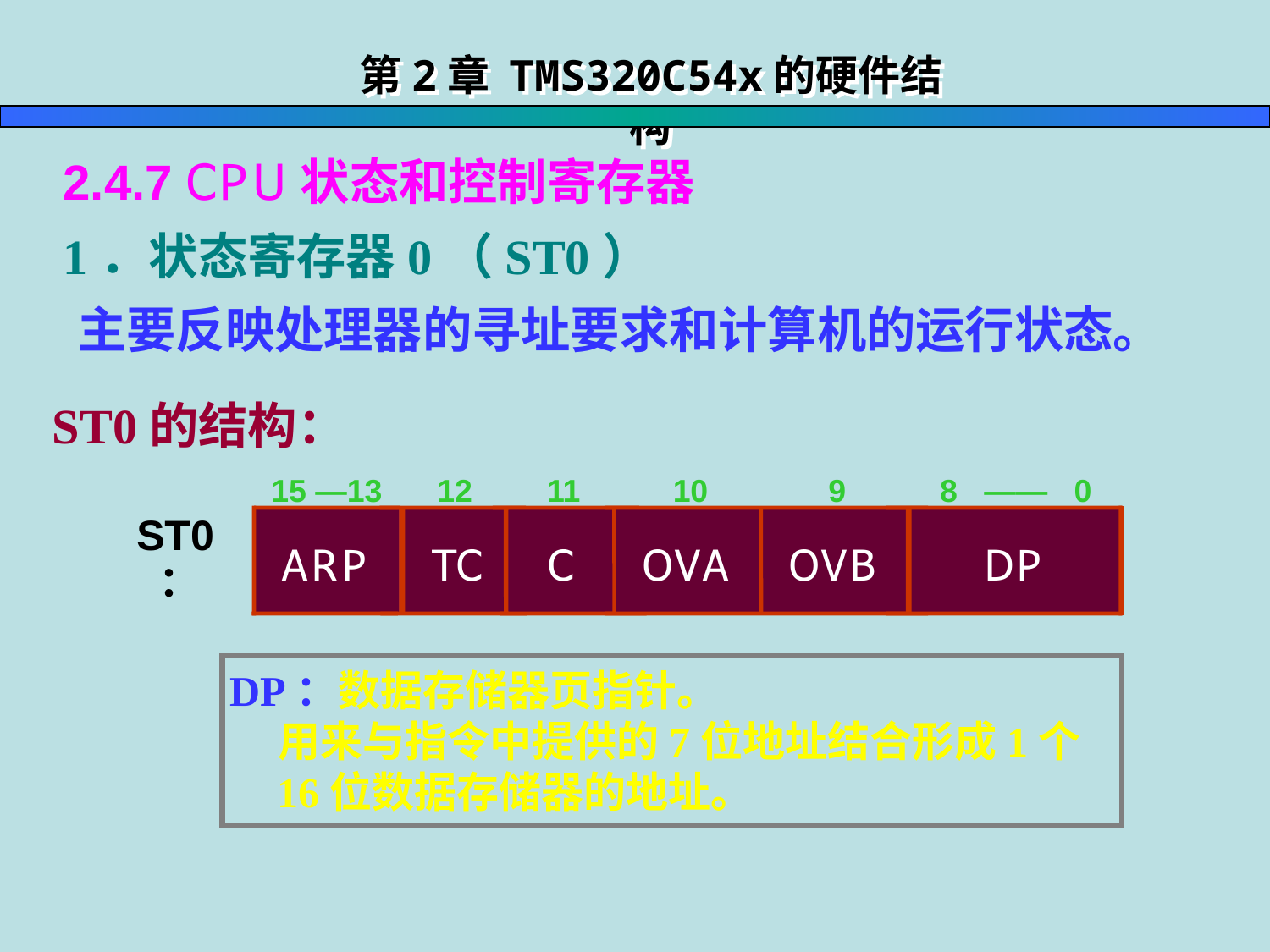

第2章 TMS320C54x的硬件结构

2.4.7 CPU状态和控制寄存器
1．状态寄存器0（ST0）
主要反映处理器的寻址要求和计算机的运行状态。
   ST0的结构：
|  | 15 —13 | 12 | 11 | 10 | 9 | 8 —— 0 |
| --- | --- | --- | --- | --- | --- | --- |
| ST0： | ARP | TC | C | OVA | OVB | DP |
ARP

ARP

TC

TC

C

C

OVA

OVB

OVA

OVB

DP

DP
DP：数据存储器页指针。
    用来与指令中提供的7位地址结合形成1个
    16位数据存储器的地址。
TC：测试/控制标志。
     用来保存ALU测试操作的结果。
C：进位标志位。
   用来保存ALU加减运算时所产生的进/借位。
OVA/B：累加器A/B的溢出标志。
        用来反映A/B是否产生溢出。
ARP：辅助寄存器指针。
            用来选择使用单操作数间接寻址时的
            辅助寄存器AR0~AR7。
70